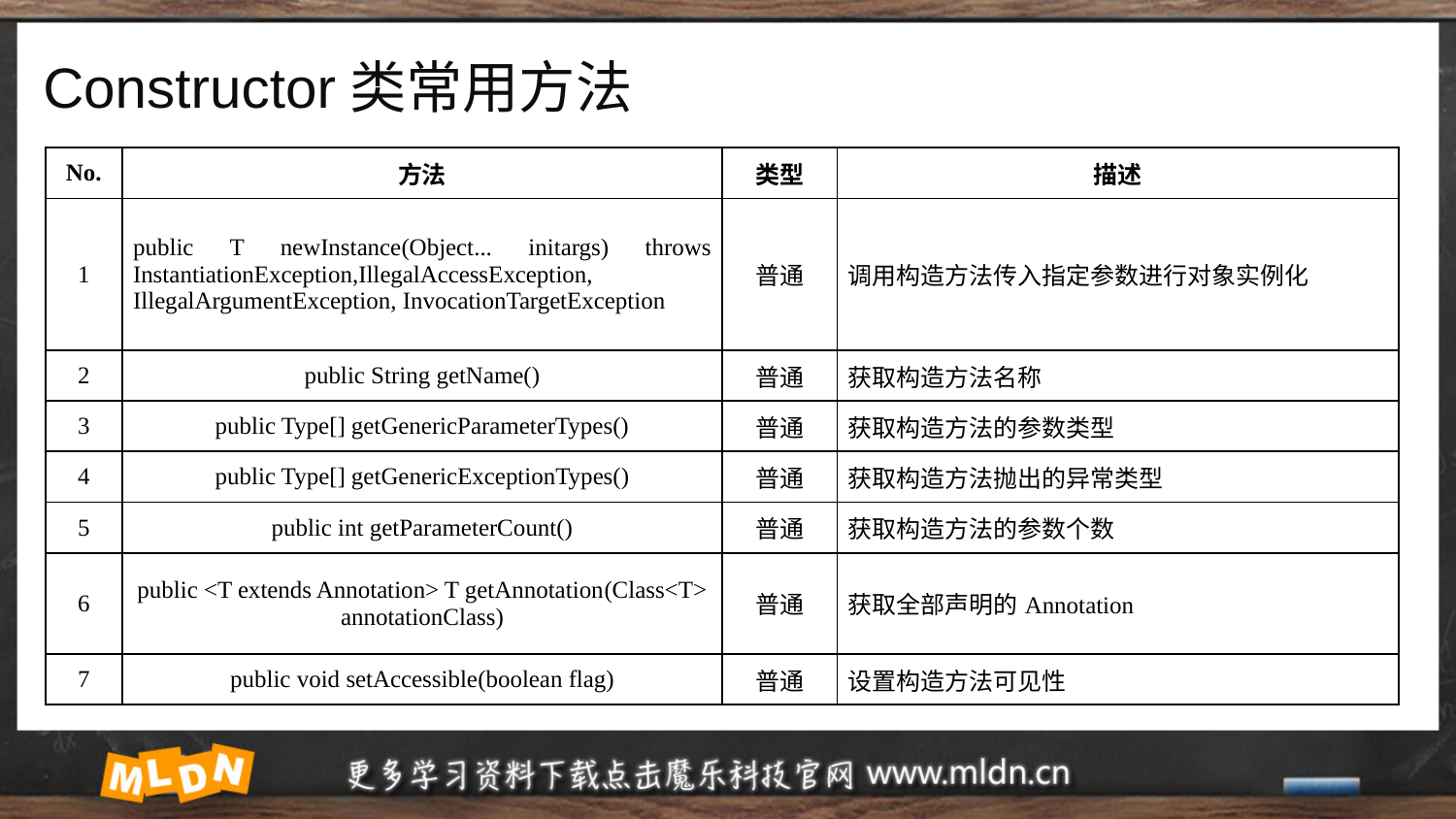

# Constructor类常用方法
| No. | 方法 | 类型 | 描述 |
| --- | --- | --- | --- |
| 1 | public T newInstance​(Object... initargs) throws InstantiationException,IllegalAccessException, IllegalArgumentException, InvocationTargetException | 普通 | 调用构造方法传入指定参数进行对象实例化 |
| 2 | public String getName() | 普通 | 获取构造方法名称 |
| 3 | public Type[] getGenericParameterTypes() | 普通 | 获取构造方法的参数类型 |
| 4 | public Type[] getGenericExceptionTypes() | 普通 | 获取构造方法抛出的异常类型 |
| 5 | public int getParameterCount() | 普通 | 获取构造方法的参数个数 |
| 6 | public <T extends Annotation> T getAnnotation​(Class<T> annotationClass) | 普通 | 获取全部声明的Annotation |
| 7 | public void setAccessible​(boolean flag) | 普通 | 设置构造方法可见性 |